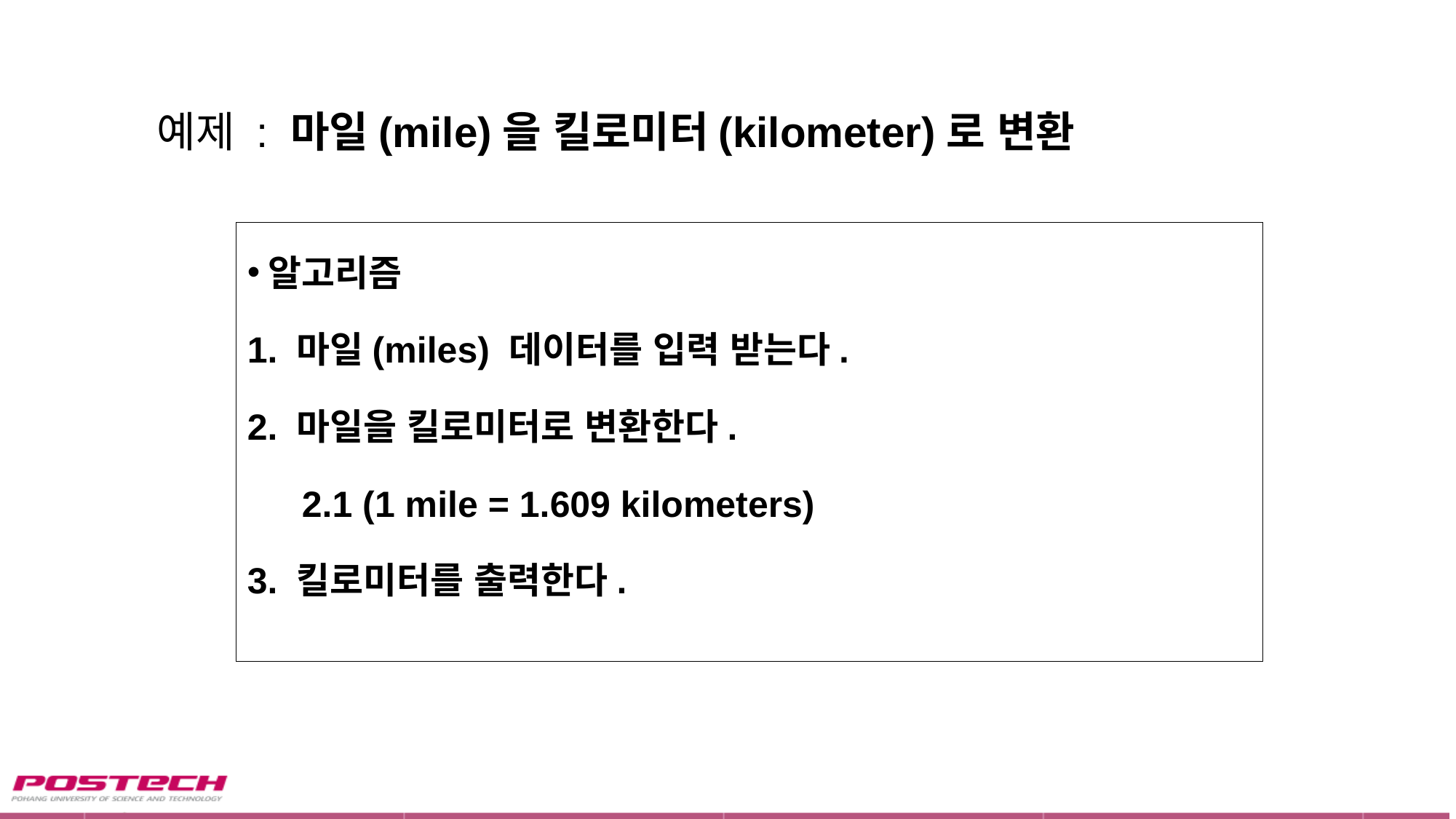

# 예제 : 마일(mile)을 킬로미터(kilometer)로 변환
알고리즘
1. 마일(miles) 데이터를 입력 받는다.
2. 마일을 킬로미터로 변환한다.
	2.1 (1 mile = 1.609 kilometers)
3. 킬로미터를 출력한다.